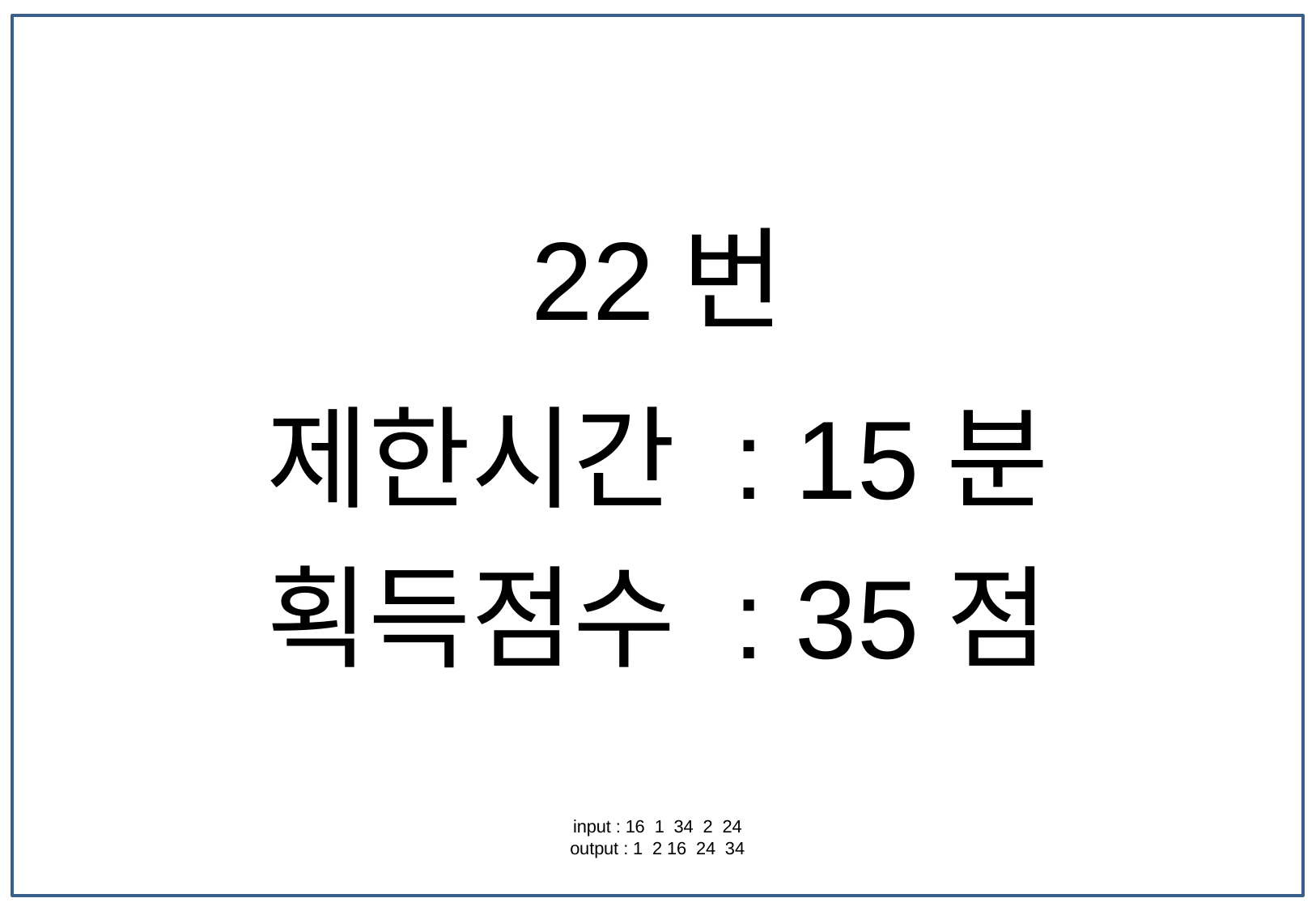

22번
제한시간 : 15분
획득점수 : 35점
input : 16  1  34  2  24
output : 1  2 16  24  34